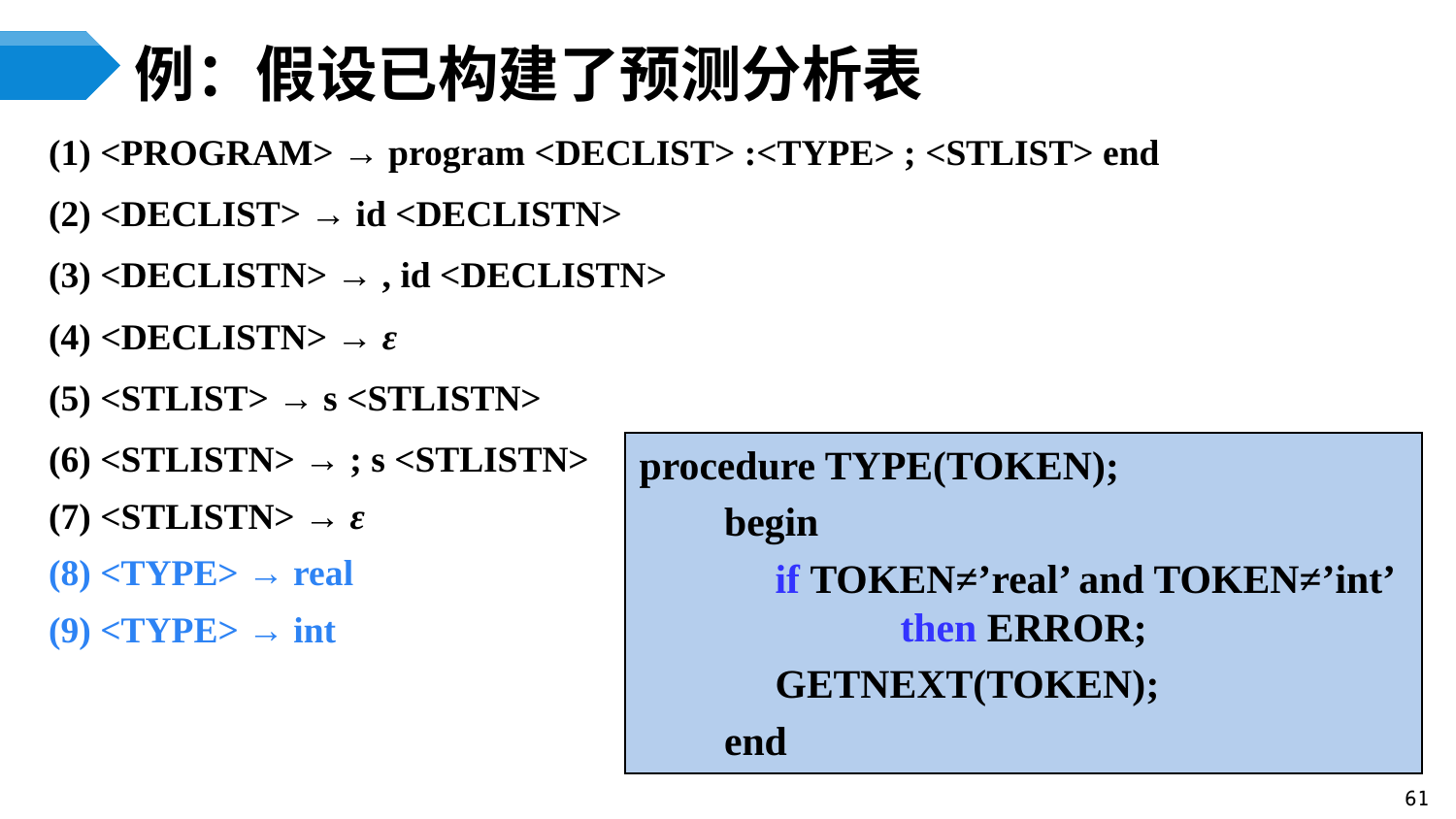

# 例：假设已构建了预测分析表
(1) <PROGRAM> → program <DECLIST> :<TYPE> ; <STLIST> end
(2) <DECLIST> → id <DECLISTN>
(3) <DECLISTN> → , id <DECLISTN>
(4) <DECLISTN> → ε
(5) <STLIST> → s <STLISTN>
(6) <STLISTN> → ; s <STLISTN>
(7) <STLISTN> → ε
(8) <TYPE> → real
(9) <TYPE> → int
procedure TYPE(TOKEN);
	begin
 	     if TOKEN≠’real’ and TOKEN≠’int’ 	   then ERROR;
	     GETNEXT(TOKEN);
	end
61